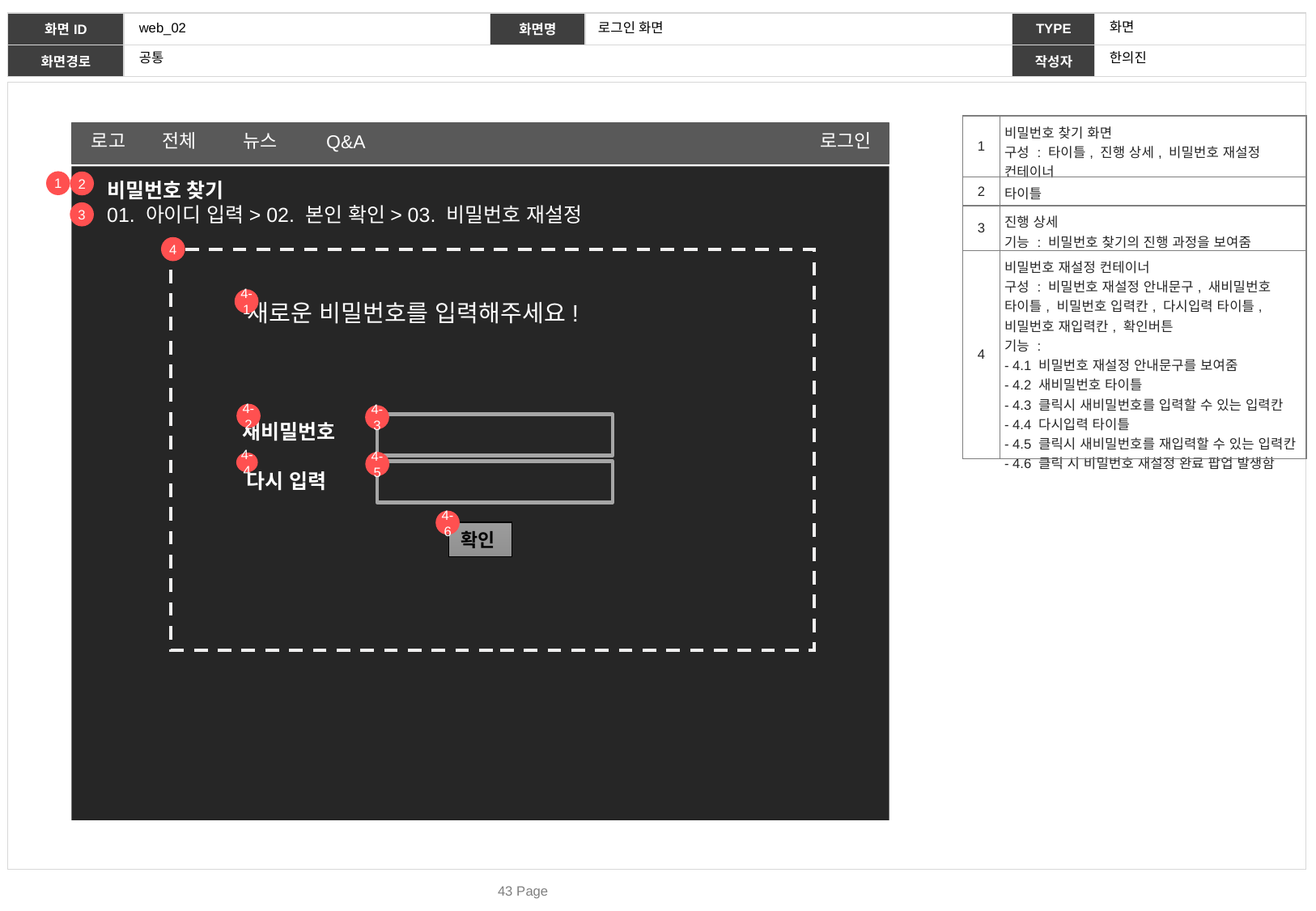

web_02
로그인 화면
화면
공통
| 1 | 비밀번호 찾기 화면 구성 : 타이틀, 진행 상세, 비밀번호 재설정 컨테이너 |
| --- | --- |
| 2 | 타이틀 |
| 3 | 진행 상세 기능 : 비밀번호 찾기의 진행 과정을 보여줌 |
| 4 | 비밀번호 재설정 컨테이너 구성 : 비밀번호 재설정 안내문구, 새비밀번호 타이틀, 비밀번호 입력칸, 다시입력 타이틀, 비밀번호 재입력칸, 확인버튼 기능 : - 4.1 비밀번호 재설정 안내문구를 보여줌 - 4.2 새비밀번호 타이틀 - 4.3 클릭시 새비밀번호를 입력할 수 있는 입력칸 - 4.4 다시입력 타이틀 - 4.5 클릭시 새비밀번호를 재입력할 수 있는 입력칸 - 4.6 클릭 시 비밀번호 재설정 완료 팝업 발생함 |

로고
전체
뉴스
로그인
Q&A

1
2
비밀번호 찾기
01. 아이디 입력> 02. 본인 확인> 03. 비밀번호 재설정

3
4

4-1
새로운 비밀번호를 입력해주세요!
4-2
4-3
새비밀번호

4-5
4-4

다시 입력
4-6
확인